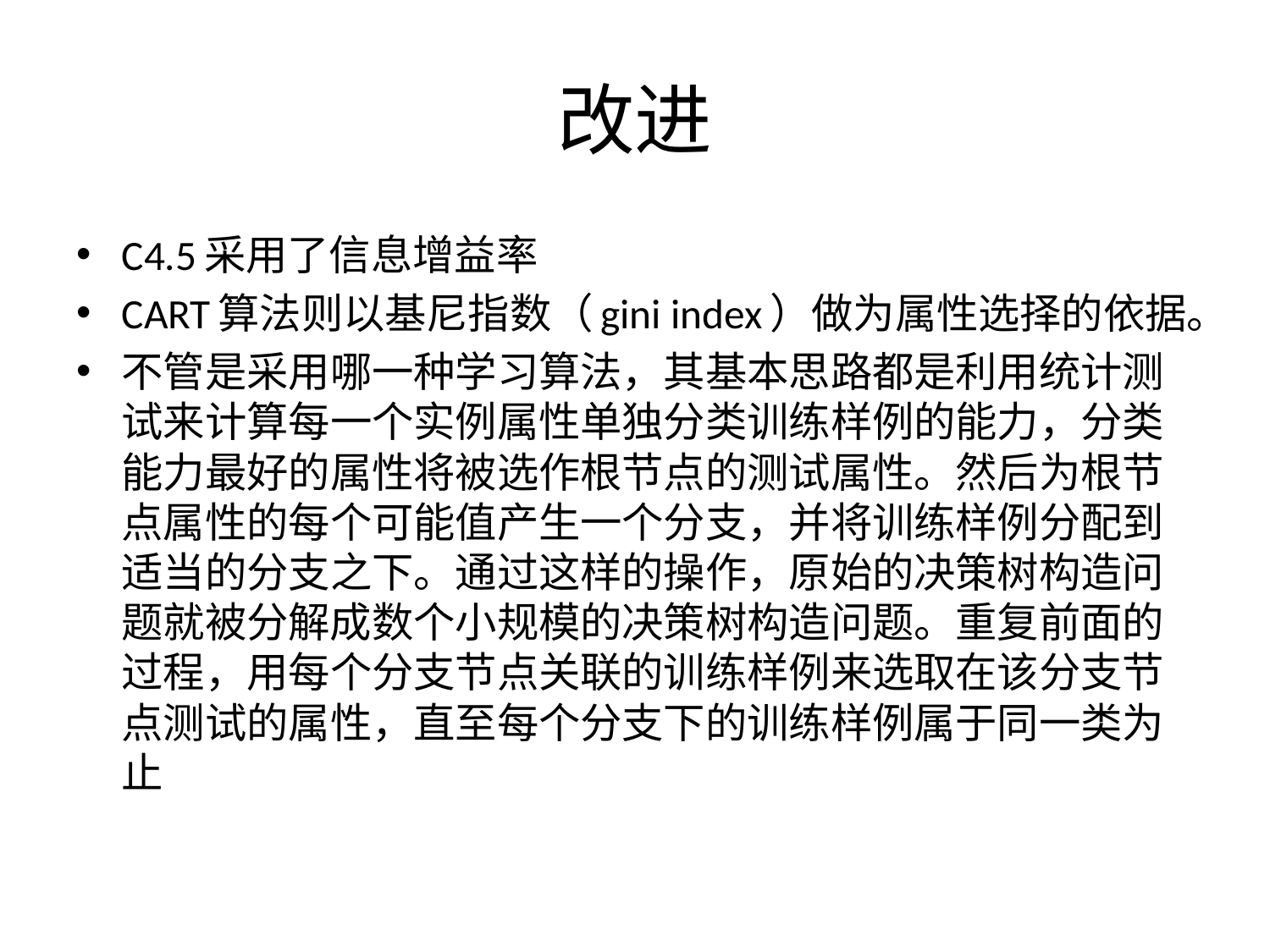

# 改进
C4.5采用了信息增益率
CART算法则以基尼指数（gini index）做为属性选择的依据。
不管是采用哪一种学习算法，其基本思路都是利用统计测试来计算每一个实例属性单独分类训练样例的能力，分类能力最好的属性将被选作根节点的测试属性。然后为根节点属性的每个可能值产生一个分支，并将训练样例分配到适当的分支之下。通过这样的操作，原始的决策树构造问题就被分解成数个小规模的决策树构造问题。重复前面的过程，用每个分支节点关联的训练样例来选取在该分支节点测试的属性，直至每个分支下的训练样例属于同一类为止